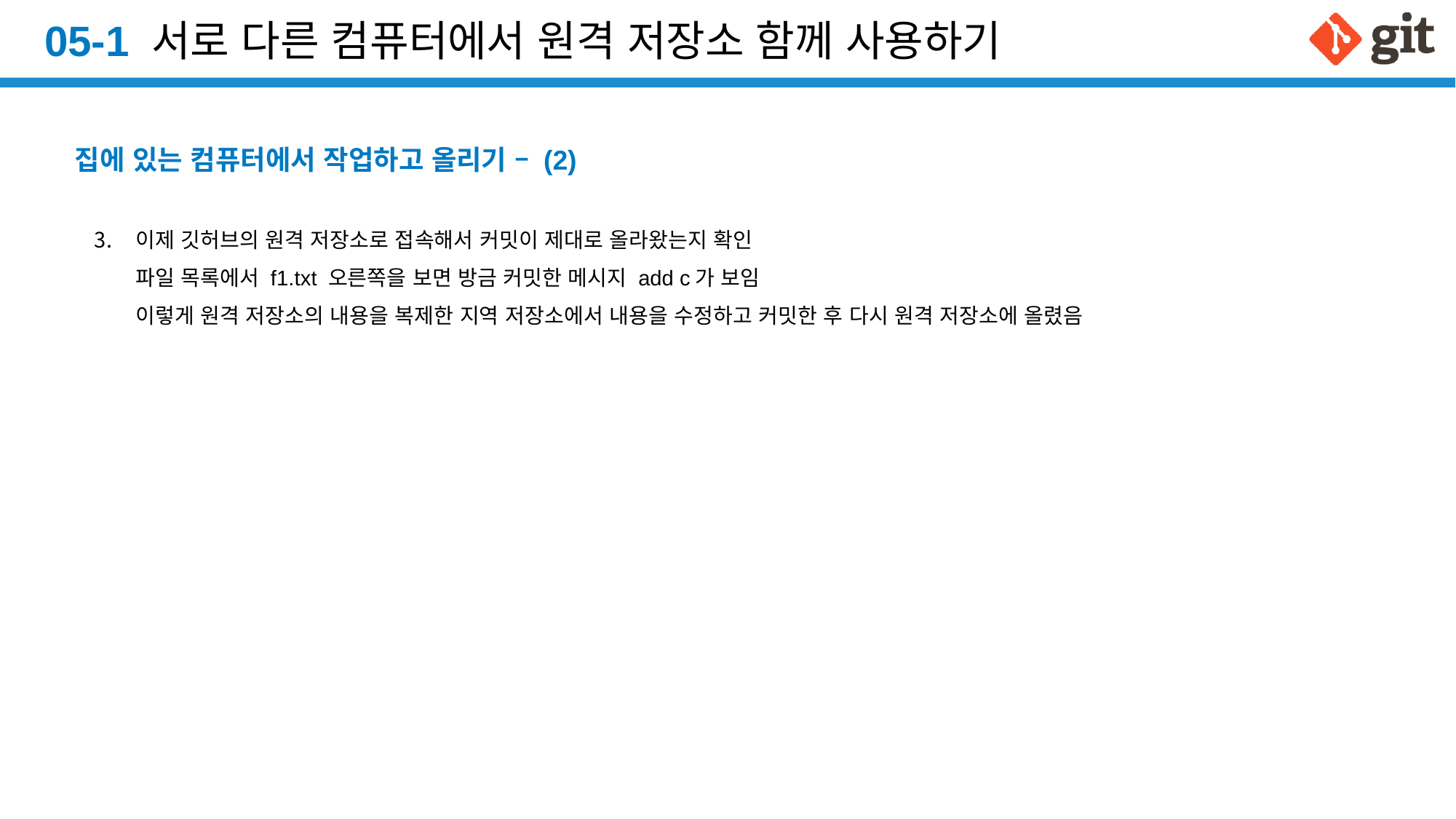

# 05-1 서로 다른 컴퓨터에서 원격 저장소 함께 사용하기
집에 있는 컴퓨터에서 작업하고 올리기 – (2)
이제 깃허브의 원격 저장소로 접속해서 커밋이 제대로 올라왔는지 확인
파일 목록에서 f1.txt 오른쪽을 보면 방금 커밋한 메시지 add c가 보임
이렇게 원격 저장소의 내용을 복제한 지역 저장소에서 내용을 수정하고 커밋한 후 다시 원격 저장소에 올렸음